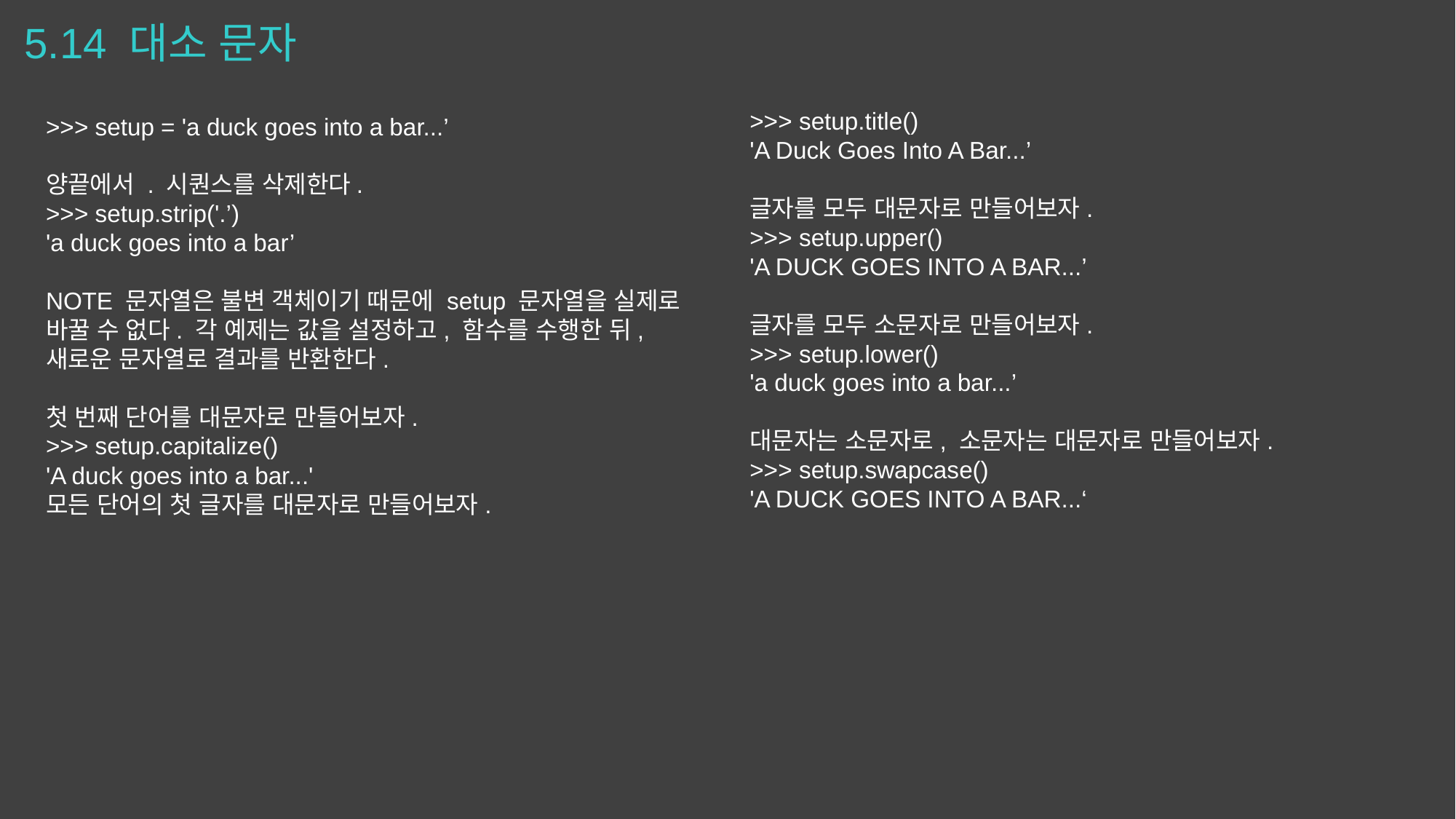

# 5.14 대소 문자
>>> setup.title()
'A Duck Goes Into A Bar...’

글자를 모두 대문자로 만들어보자.
>>> setup.upper()
'A DUCK GOES INTO A BAR...’

글자를 모두 소문자로 만들어보자.
>>> setup.lower()
'a duck goes into a bar...’

대문자는 소문자로, 소문자는 대문자로 만들어보자.
>>> setup.swapcase()
'A DUCK GOES INTO A BAR...‘
>>> setup = 'a duck goes into a bar...’

양끝에서 . 시퀀스를 삭제한다.
>>> setup.strip('.’)
'a duck goes into a bar’

NOTE 문자열은 불변 객체이기 때문에 setup 문자열을 실제로 바꿀 수 없다. 각 예제는 값을 설정하고, 함수를 수행한 뒤, 새로운 문자열로 결과를 반환한다.

첫 번째 단어를 대문자로 만들어보자.
>>> setup.capitalize()
'A duck goes into a bar...'
모든 단어의 첫 글자를 대문자로 만들어보자.